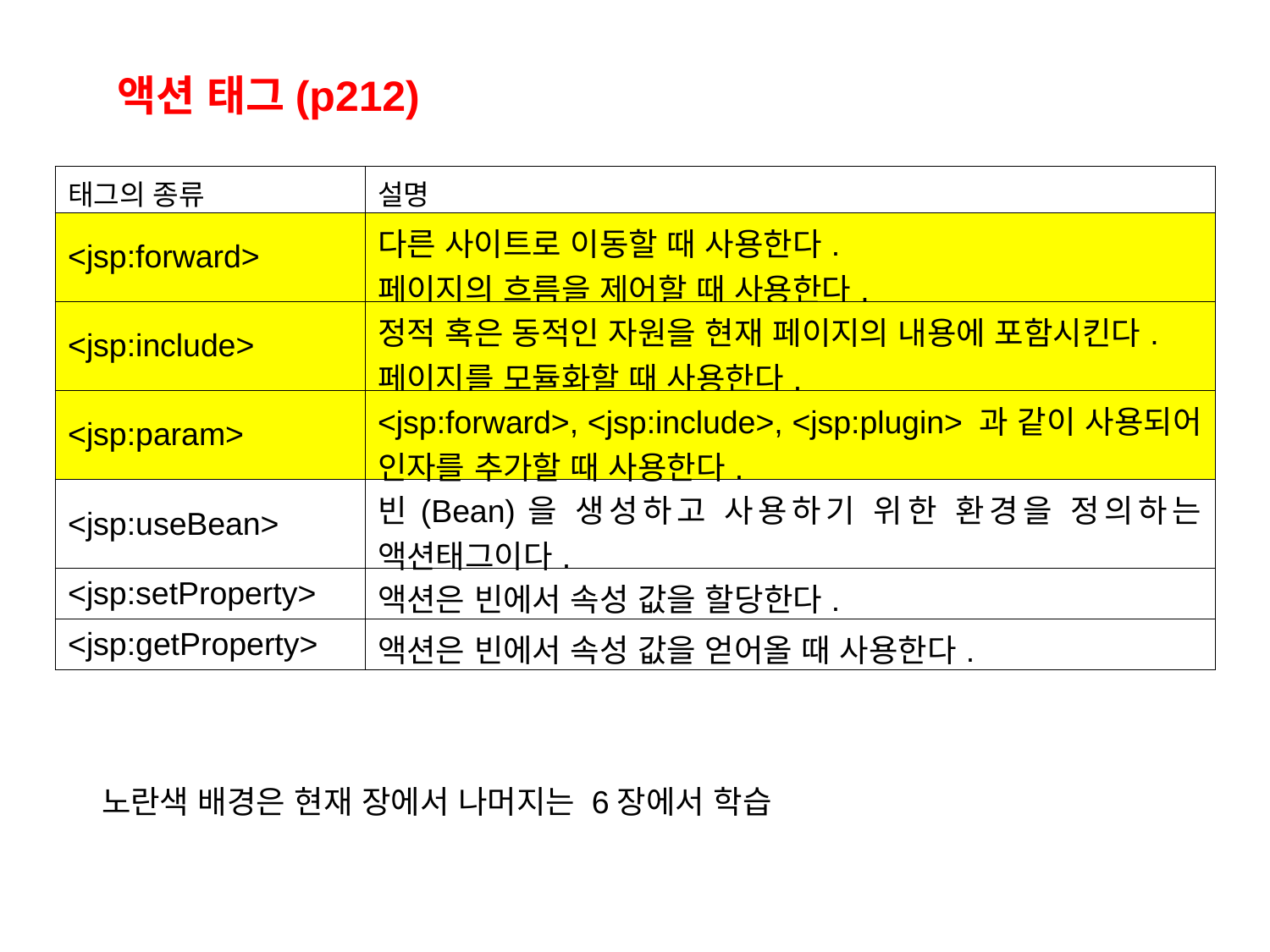

액션 태그(p212)
| 태그의 종류 | 설명 |
| --- | --- |
| <jsp:forward> | 다른 사이트로 이동할 때 사용한다. 페이지의 흐름을 제어할 때 사용한다. |
| <jsp:include> | 정적 혹은 동적인 자원을 현재 페이지의 내용에 포함시킨다. 페이지를 모듈화할 때 사용한다. |
| <jsp:param> | <jsp:forward>, <jsp:include>, <jsp:plugin> 과 같이 사용되어 인자를 추가할 때 사용한다. |
| <jsp:useBean> | 빈(Bean)을 생성하고 사용하기 위한 환경을 정의하는 액션태그이다. |
| <jsp:setProperty> | 액션은 빈에서 속성 값을 할당한다. |
| <jsp:getProperty> | 액션은 빈에서 속성 값을 얻어올 때 사용한다. |

노란색 배경은 현재 장에서 나머지는 6장에서 학습